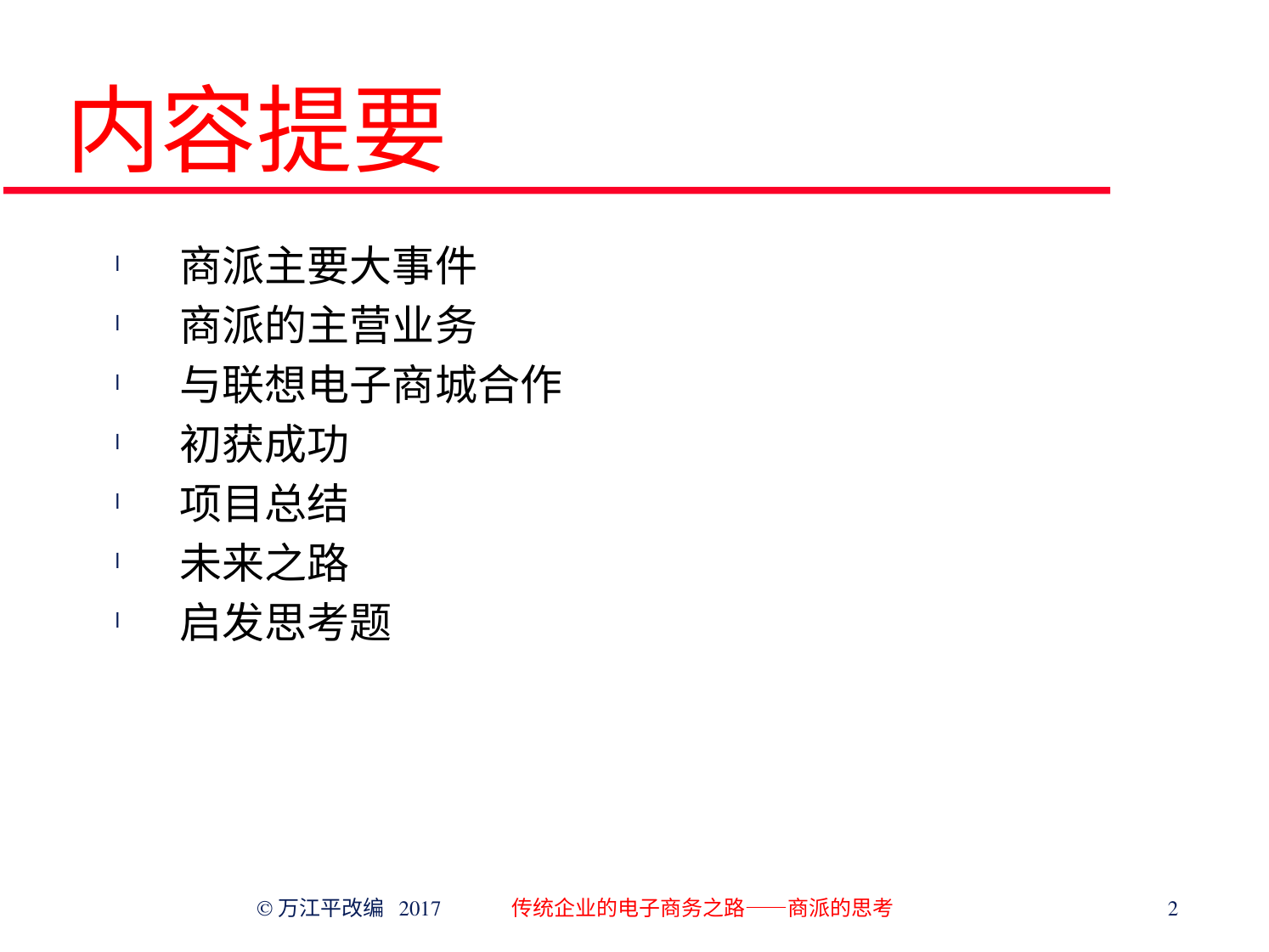

# 内容提要
商派主要大事件
商派的主营业务
与联想电子商城合作
初获成功
项目总结
未来之路
启发思考题